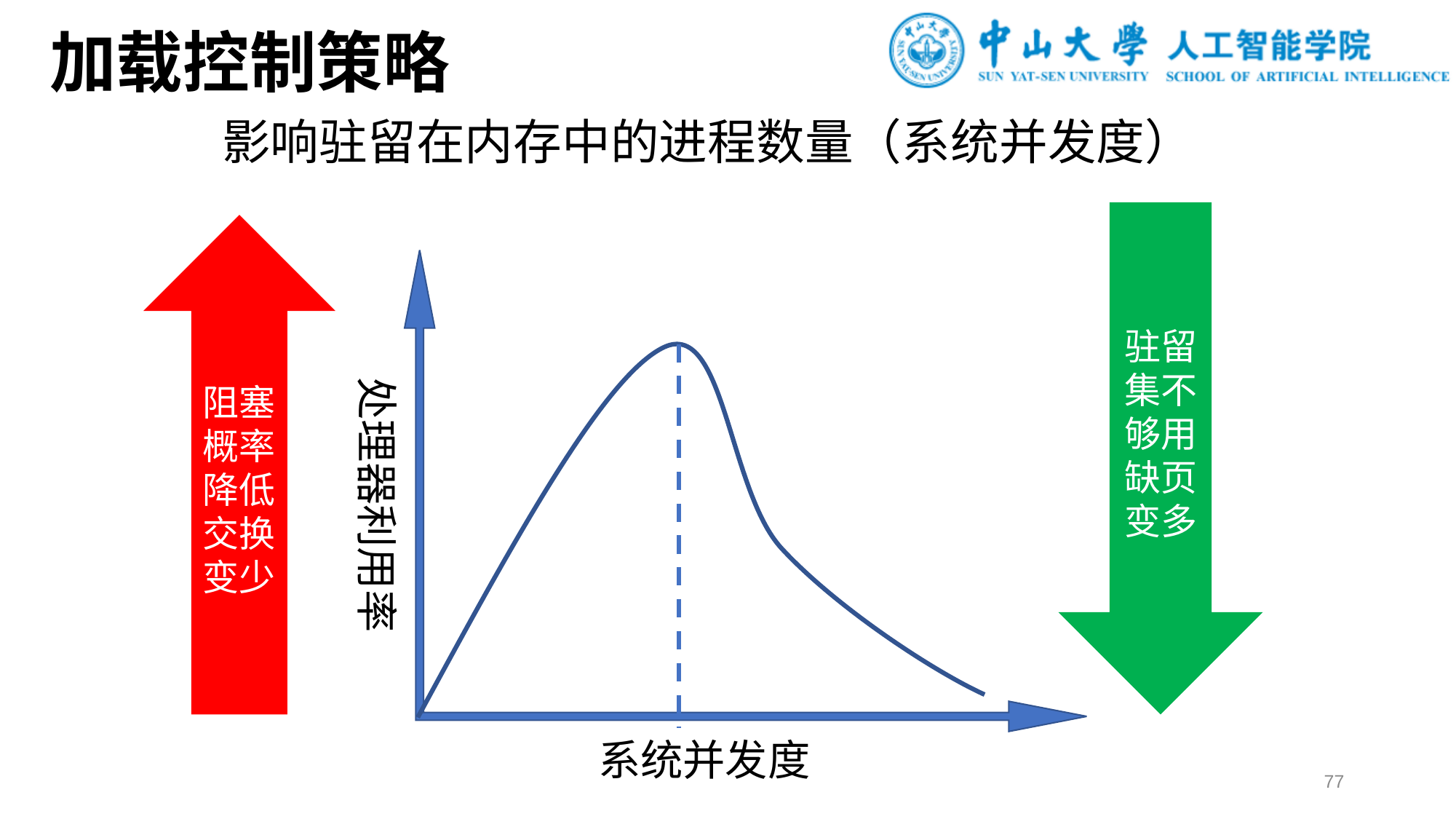

加载控制策略
影响驻留在内存中的进程数量（系统并发度）
驻留集不够用缺页变多
阻塞概率降低
交换变少

处理器利用率
系统并发度
77